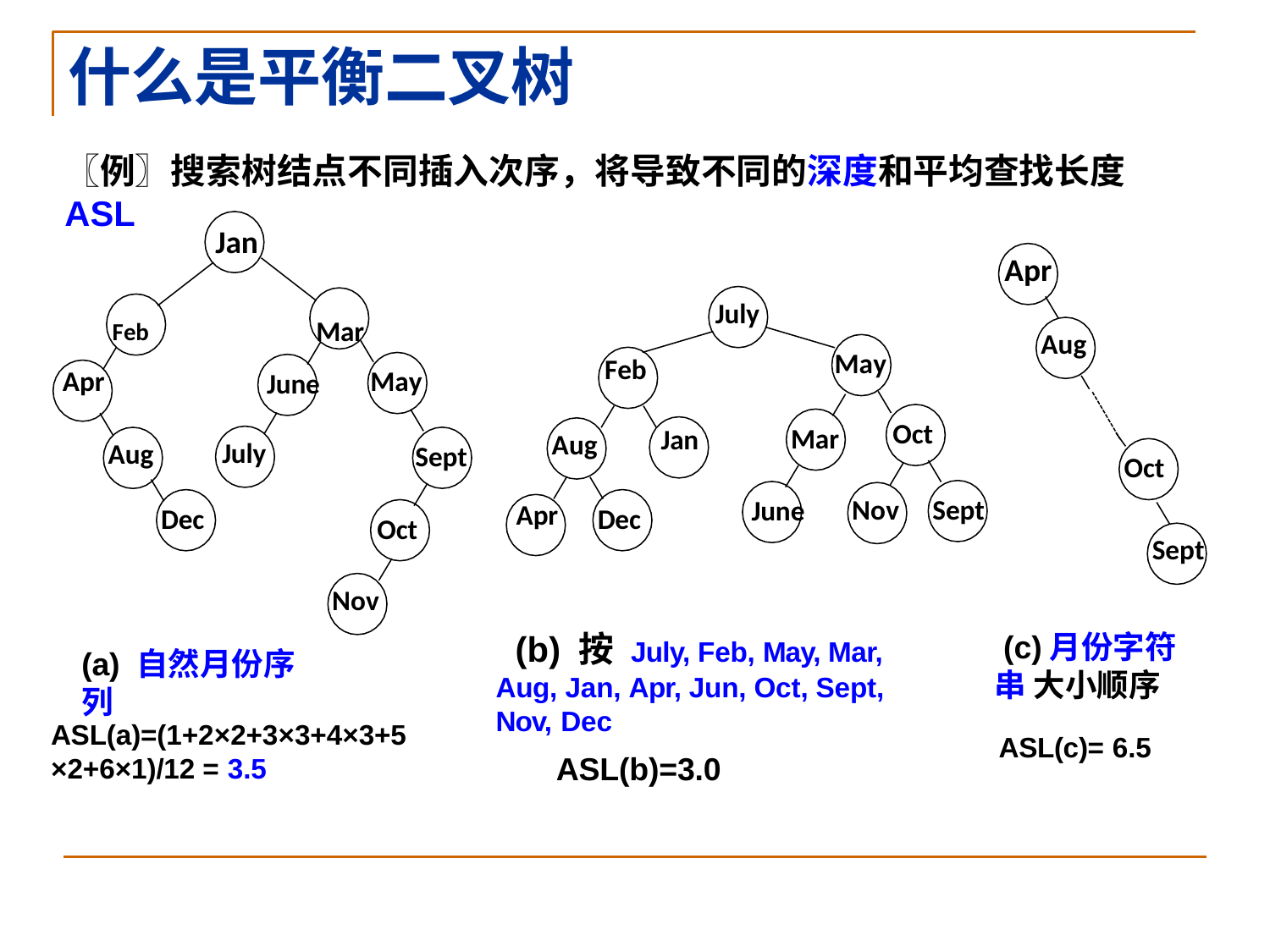

# 什么是平衡二叉树
〖例〗搜索树结点不同插入次序，将导致不同的深度和平均查找长度ASL

Feb	Mar

Apr
May
June

July
Aug
Sept

Dec

Oct

Nov
Jan

Apr

Aug

Oct

Sept

July

May

Feb

Oct

Mar
Jan
Aug

Nov	Sept
June

Apr
Dec
(c)月份字符串 大小顺序
(b) 按 July, Feb, May, Mar,  Aug, Jan, Apr, Jun, Oct, Sept,  Nov, Dec
(a) 自然月份序列
ASL(a)=(1+2×2+3×3+4×3+5
×2+6×1)/12 = 3.5
ASL(c)= 6.5
ASL(b)=3.0